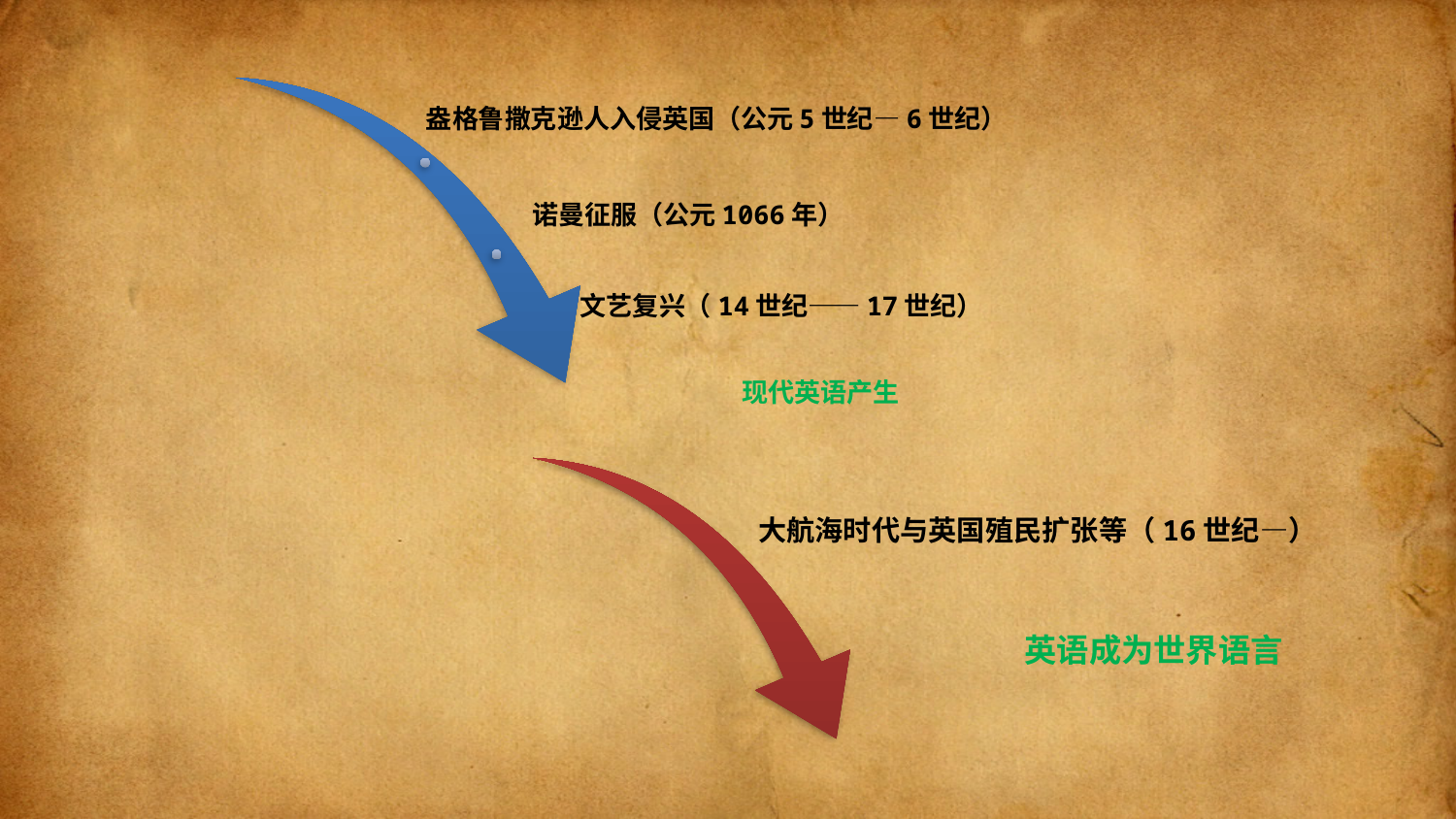

盎格鲁撒克逊人入侵英国（公元5世纪—6世纪）
诺曼征服（公元1066年）
文艺复兴（14世纪——17世纪）
现代英语产生
大航海时代与英国殖民扩张等（16世纪—）
英语成为世界语言